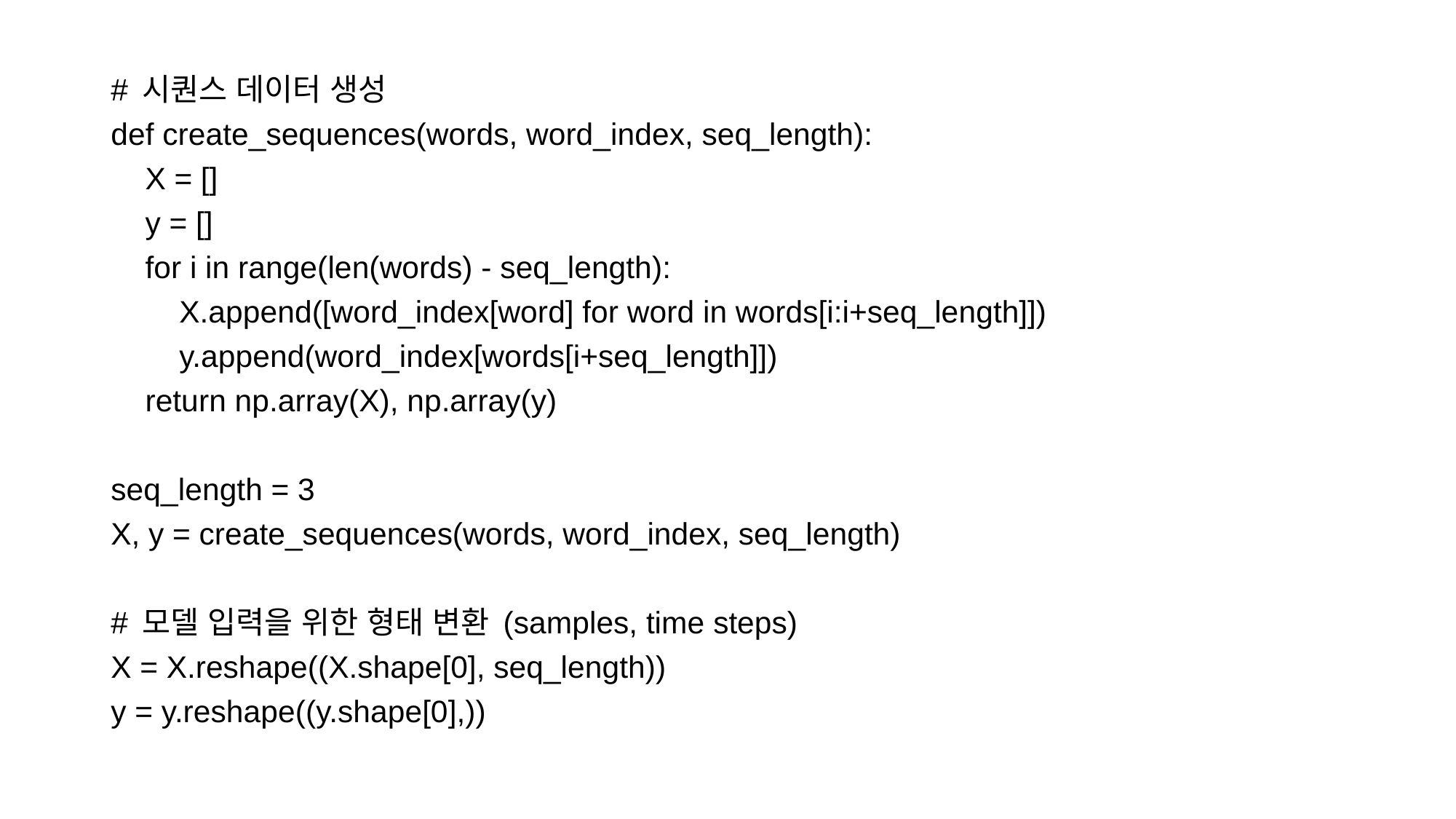

# 시퀀스 데이터 생성
def create_sequences(words, word_index, seq_length):
    X = []
    y = []
    for i in range(len(words) - seq_length):
        X.append([word_index[word] for word in words[i:i+seq_length]])
        y.append(word_index[words[i+seq_length]])
    return np.array(X), np.array(y)

seq_length = 3
X, y = create_sequences(words, word_index, seq_length)

# 모델 입력을 위한 형태 변환 (samples, time steps)
X = X.reshape((X.shape[0], seq_length))
y = y.reshape((y.shape[0],))